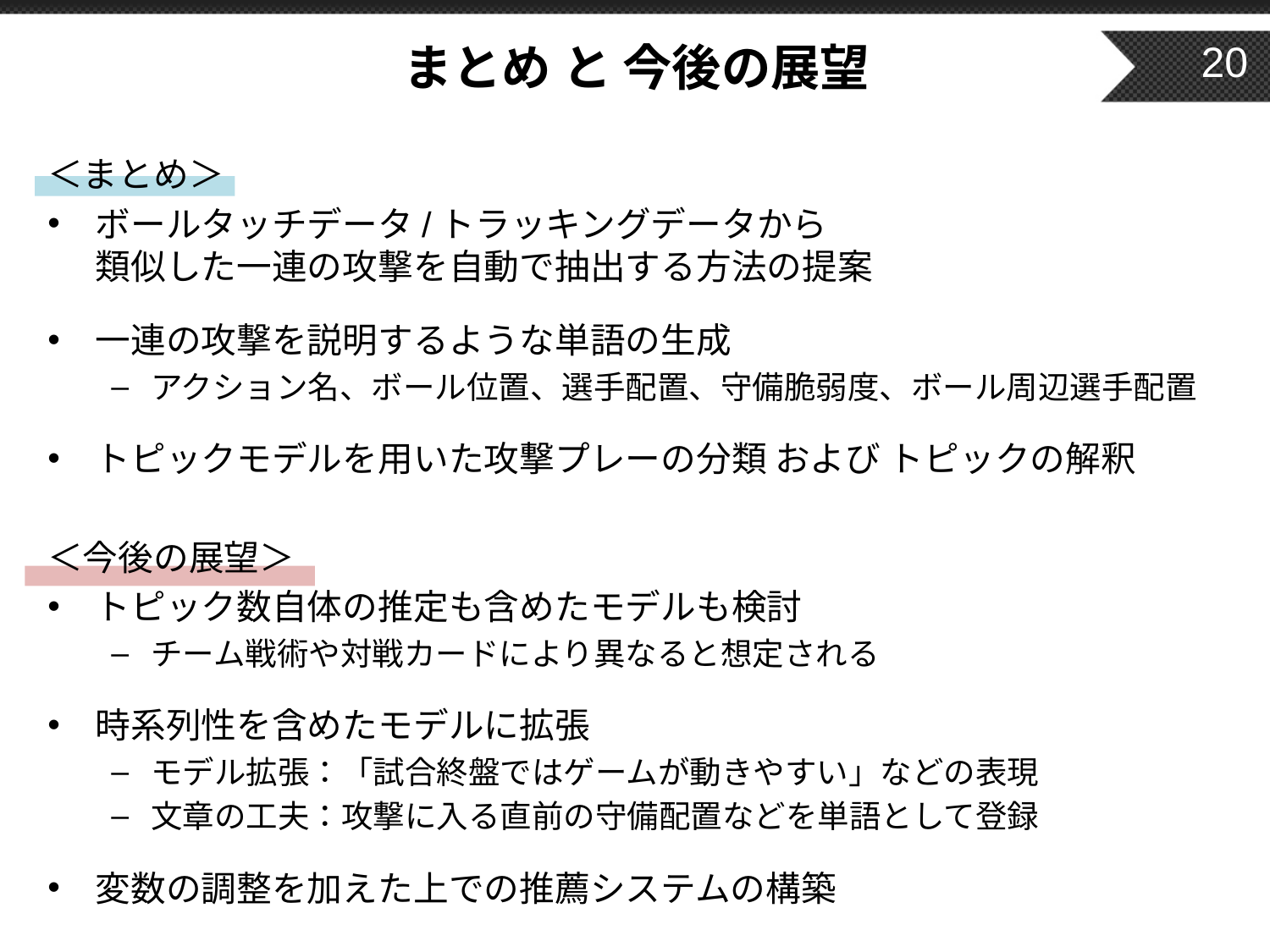

# まとめ と 今後の展望
20
＜まとめ＞
ボールタッチデータ/トラッキングデータから
類似した一連の攻撃を自動で抽出する方法の提案
一連の攻撃を説明するような単語の生成
アクション名、ボール位置、選手配置、守備脆弱度、ボール周辺選手配置
トピックモデルを用いた攻撃プレーの分類 および トピックの解釈

＜今後の展望＞
トピック数自体の推定も含めたモデルも検討
チーム戦術や対戦カードにより異なると想定される
時系列性を含めたモデルに拡張
モデル拡張：「試合終盤ではゲームが動きやすい」などの表現
文章の工夫：攻撃に入る直前の守備配置などを単語として登録
変数の調整を加えた上での推薦システムの構築